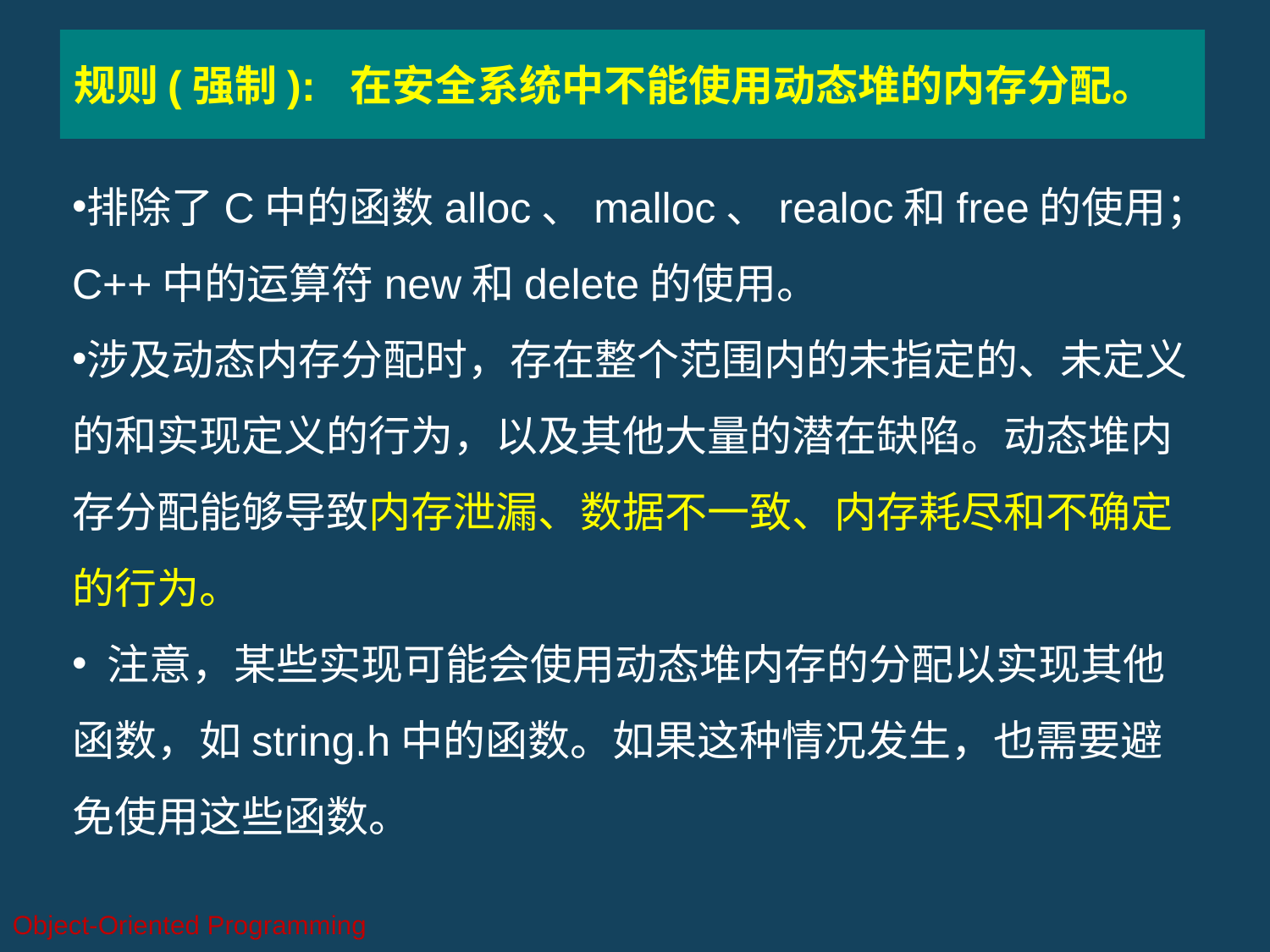

# 规则(强制):  在安全系统中不能使用动态堆的内存分配。
排除了C中的函数alloc、malloc、realoc和free的使用；C++中的运算符new和delete的使用。
涉及动态内存分配时，存在整个范围内的未指定的、未定义的和实现定义的行为，以及其他大量的潜在缺陷。动态堆内存分配能够导致内存泄漏、数据不一致、内存耗尽和不确定的行为。
 注意，某些实现可能会使用动态堆内存的分配以实现其他函数，如string.h中的函数。如果这种情况发生，也需要避免使用这些函数。
Object-Oriented Programming